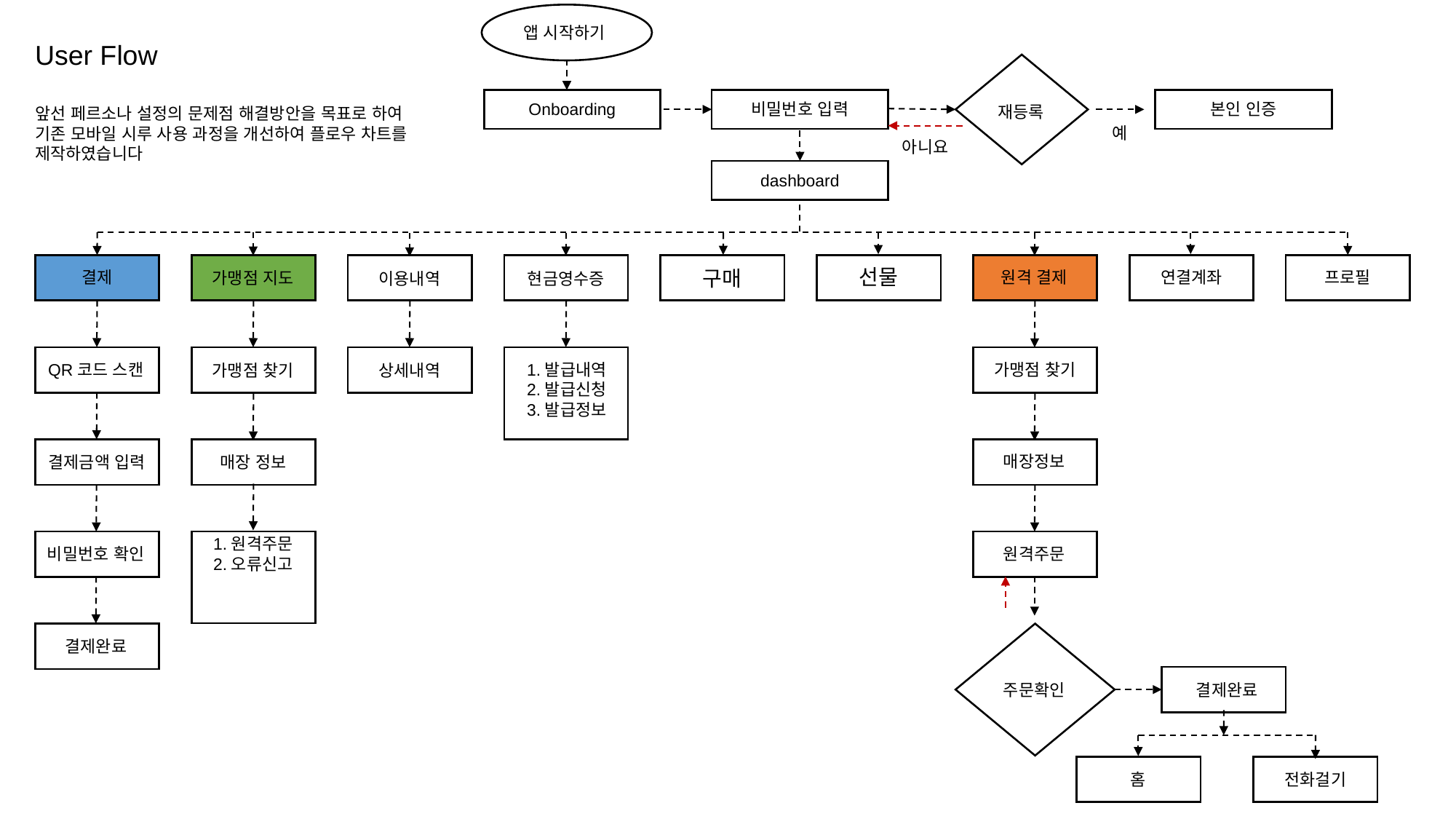

앱 시작하기
User Flow

앞선 페르소나 설정의 문제점 해결방안을 목표로 하여
기존 모바일 시루 사용 과정을 개선하여 플로우 차트를 제작하였습니다

재등록

Onboarding

비밀번호 입력

본인 인증
예
아니요

dashboard

선물
구매
원격 결제
연결계좌
프로필
결제
가맹점 지도
이용내역
현금영수증

1.발급내역
2.발급신청
3.발급정보
QR코드 스캔
가맹점 찾기
가맹점 찾기
상세내역

매장정보
결제금액 입력
매장 정보
1.원격주문
2.오류신고

비밀번호 확인
원격주문

주문확인
결제완료

결제완료

홈
전화걸기